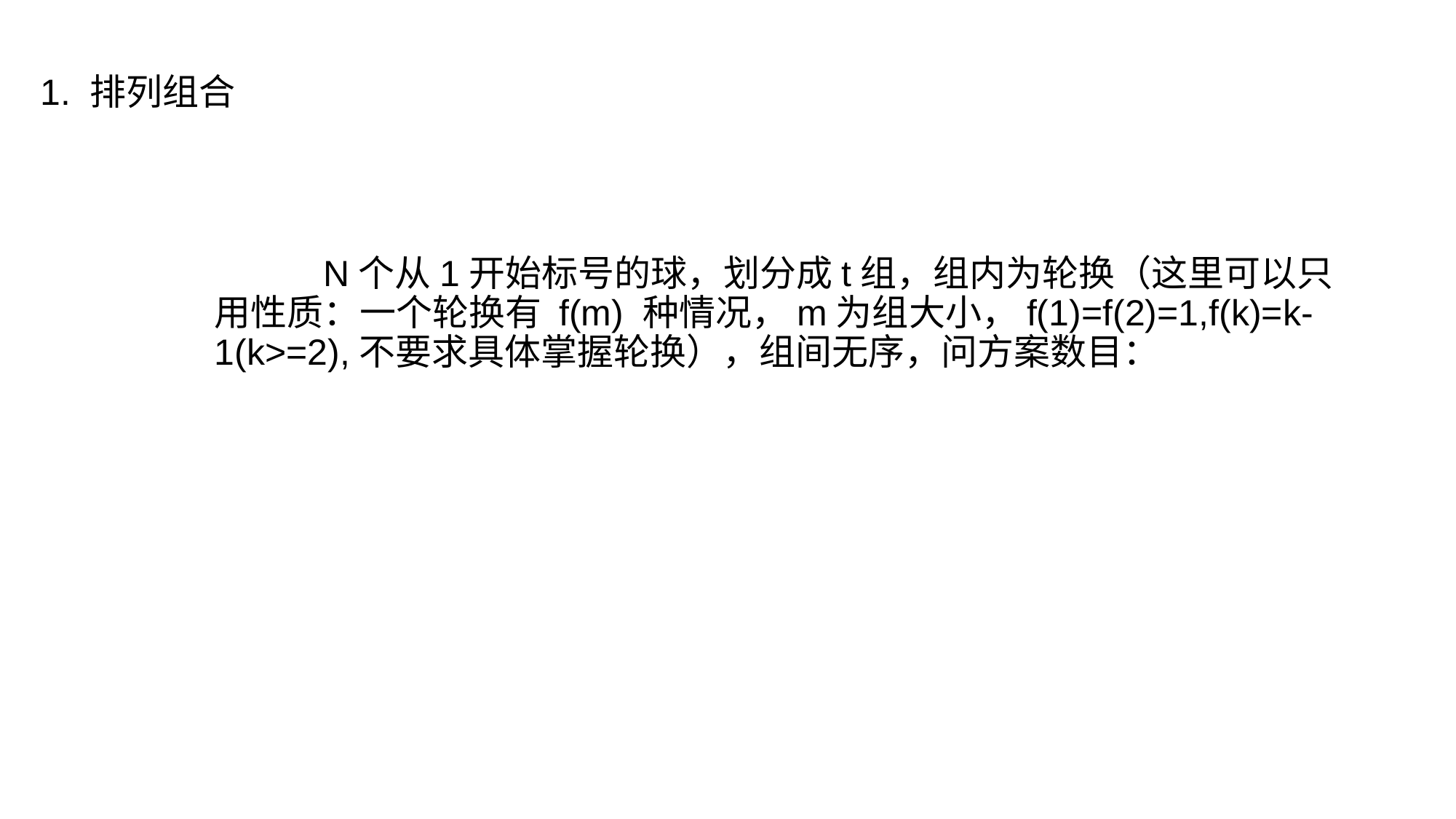

1. 排列组合

	N个从1开始标号的球，划分成t组，组内为轮换（这里可以只用性质：一个轮换有 f(m) 种情况，m为组大小，f(1)=f(2)=1,f(k)=k-1(k>=2),不要求具体掌握轮换），组间无序，问方案数目：